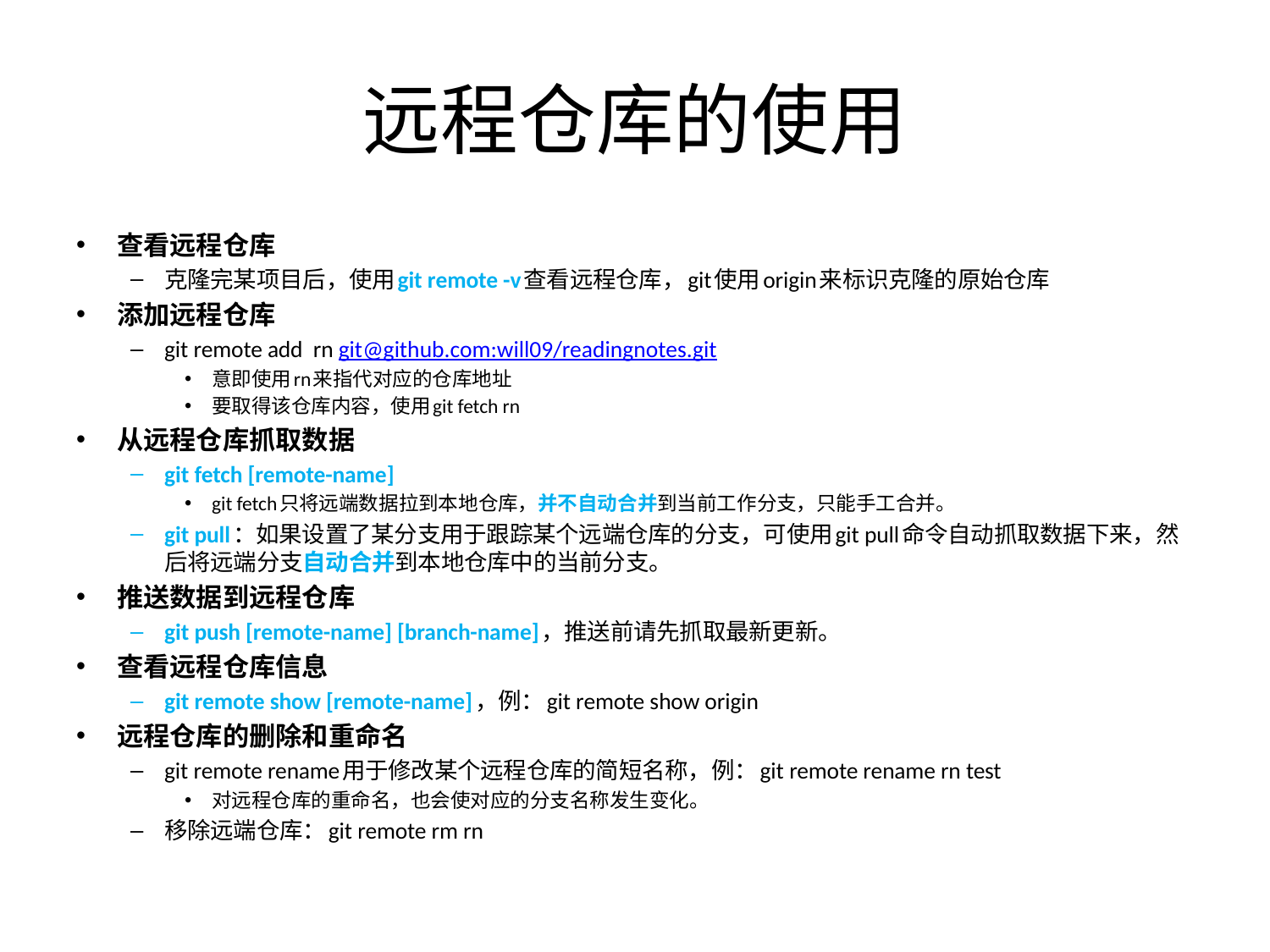

# 远程仓库的使用
查看远程仓库
克隆完某项目后，使用git remote -v查看远程仓库，git使用origin来标识克隆的原始仓库
添加远程仓库
git remote add  rn git@github.com:will09/readingnotes.git
意即使用rn来指代对应的仓库地址
要取得该仓库内容，使用git fetch rn
从远程仓库抓取数据
git fetch [remote-name]
git fetch只将远端数据拉到本地仓库，并不自动合并到当前工作分支，只能手工合并。
git pull：如果设置了某分支用于跟踪某个远端仓库的分支，可使用git pull命令自动抓取数据下来，然后将远端分支自动合并到本地仓库中的当前分支。
推送数据到远程仓库
git push [remote-name] [branch-name]，推送前请先抓取最新更新。
查看远程仓库信息
git remote show [remote-name]，例：git remote show origin
远程仓库的删除和重命名
git remote rename用于修改某个远程仓库的简短名称，例：git remote rename rn test
对远程仓库的重命名，也会使对应的分支名称发生变化。
移除远端仓库：git remote rm rn